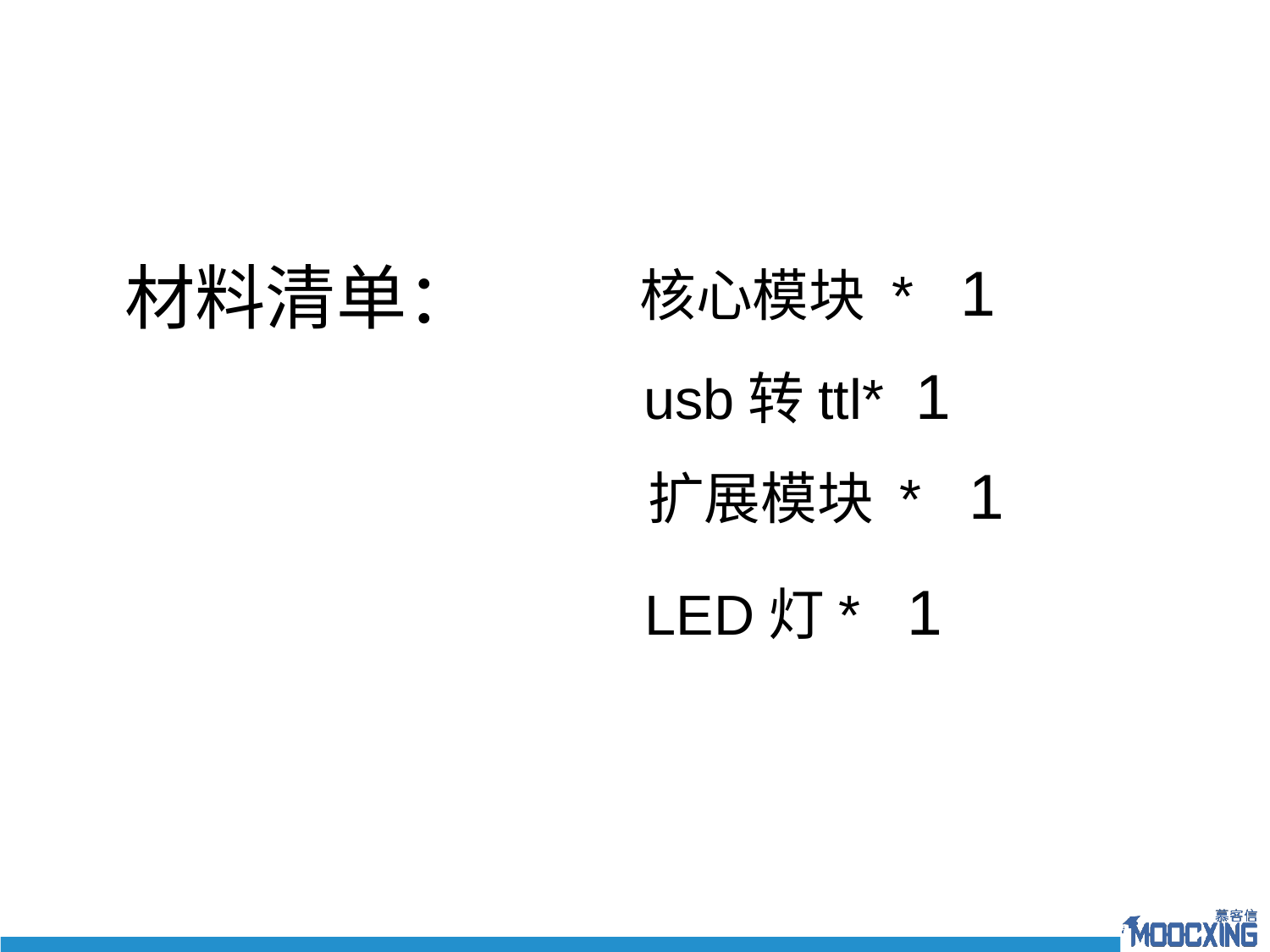

核心模块 *   1
材料清单：
usb转ttl*  1
扩展模块 *   1
LED灯*   1